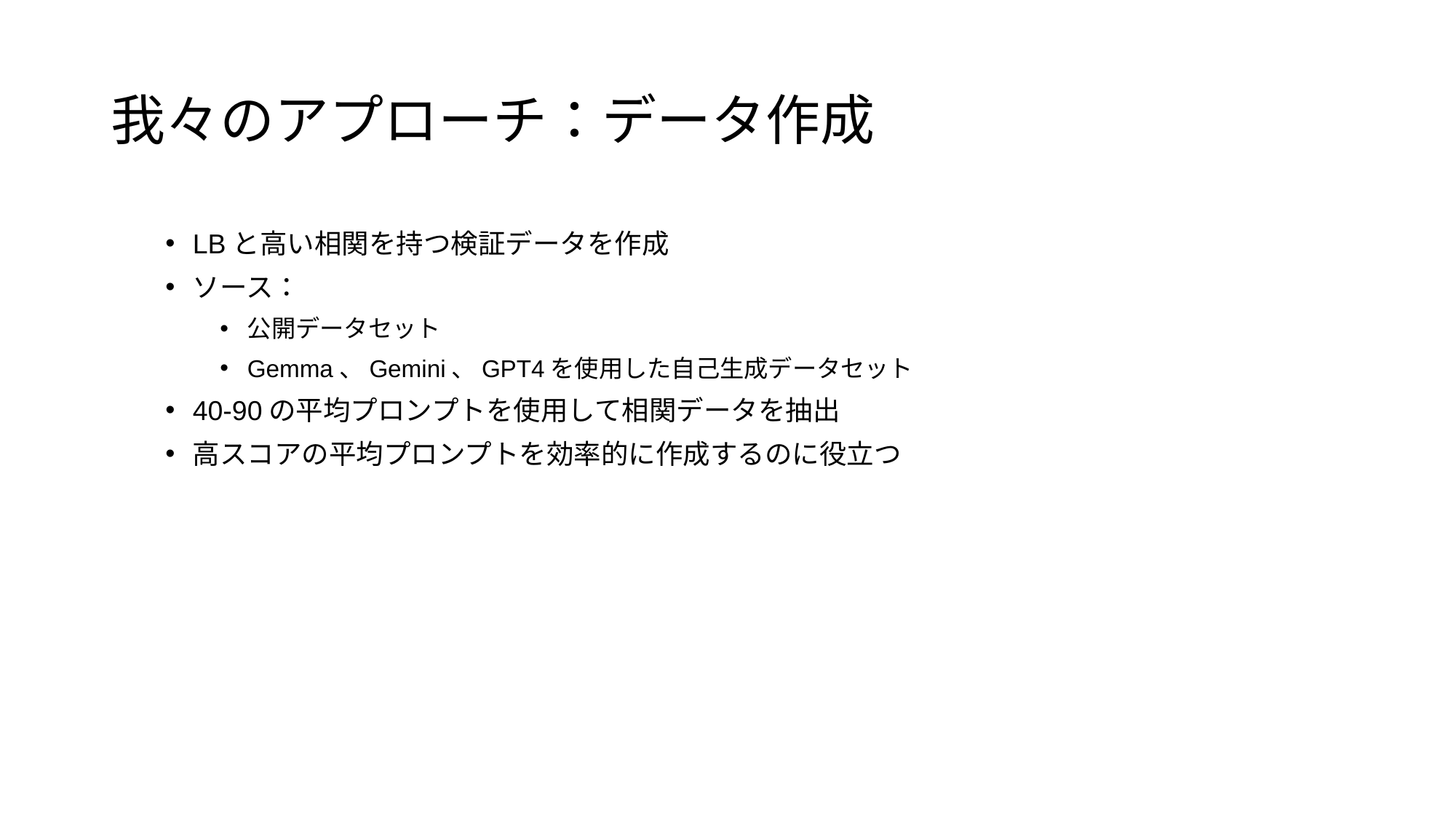

# 我々のアプローチ：データ作成
LBと高い相関を持つ検証データを作成
ソース：
公開データセット
Gemma、Gemini、GPT4を使用した自己生成データセット
40-90の平均プロンプトを使用して相関データを抽出
高スコアの平均プロンプトを効率的に作成するのに役立つ